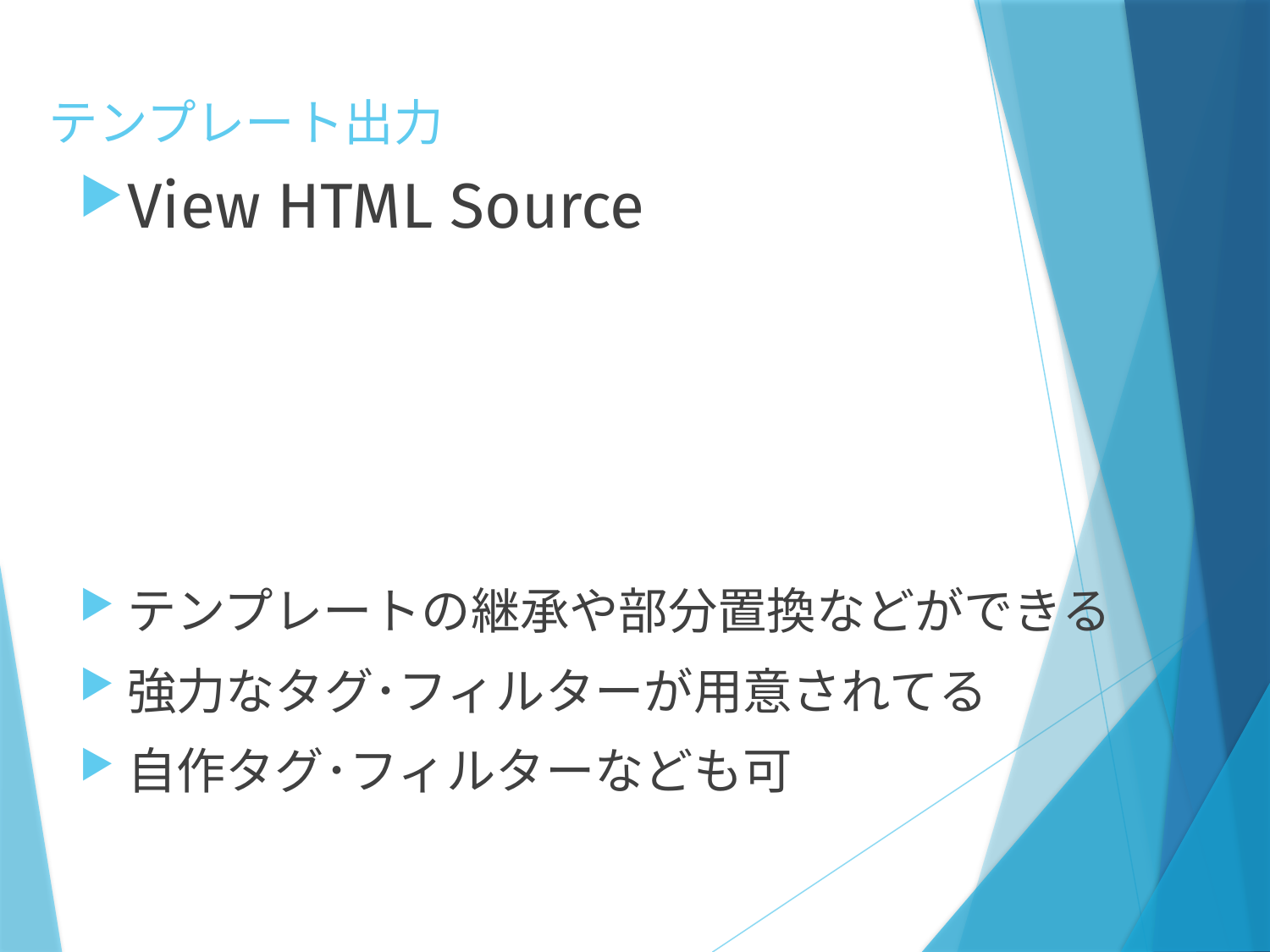

# テンプレート出力
View HTML Source

テンプレートの継承や部分置換などができる
強力なタグ･フィルターが用意されてる
自作タグ･フィルターなども可